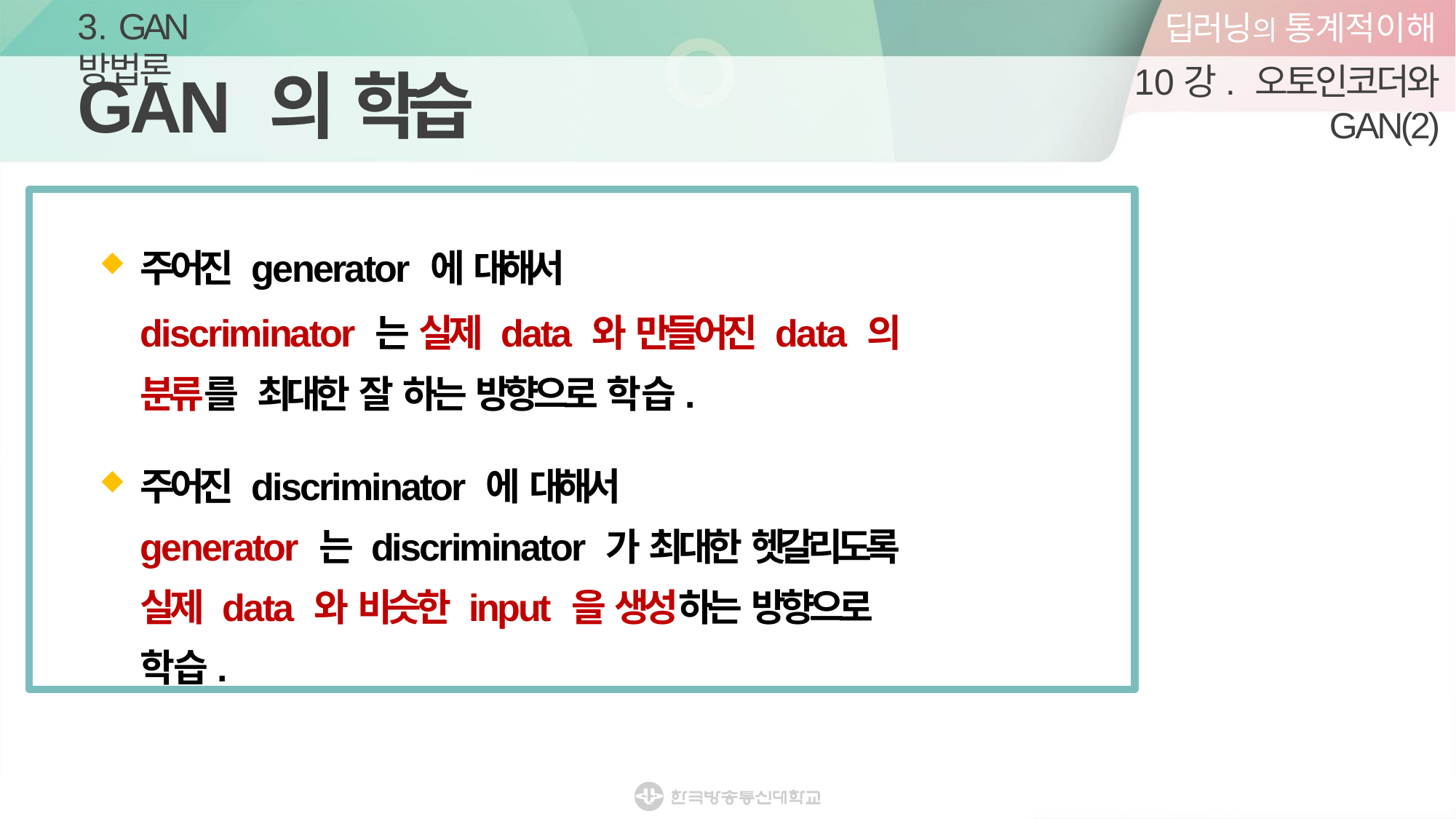

딥러닝의 통계적이해
10강. 오토인코더와 GAN(2)
3. GAN 방법론
# GAN 의 학습

주어진 generator 에 대해서
discriminator 는 실제 data 와 만들어진 data 의 분류를 최대한 잘 하는 방향으로 학습.

주어진 discriminator 에 대해서
generator 는 discriminator 가 최대한 헷갈리도록 실제 data 와 비슷한 input 을 생성하는 방향으로 학습.